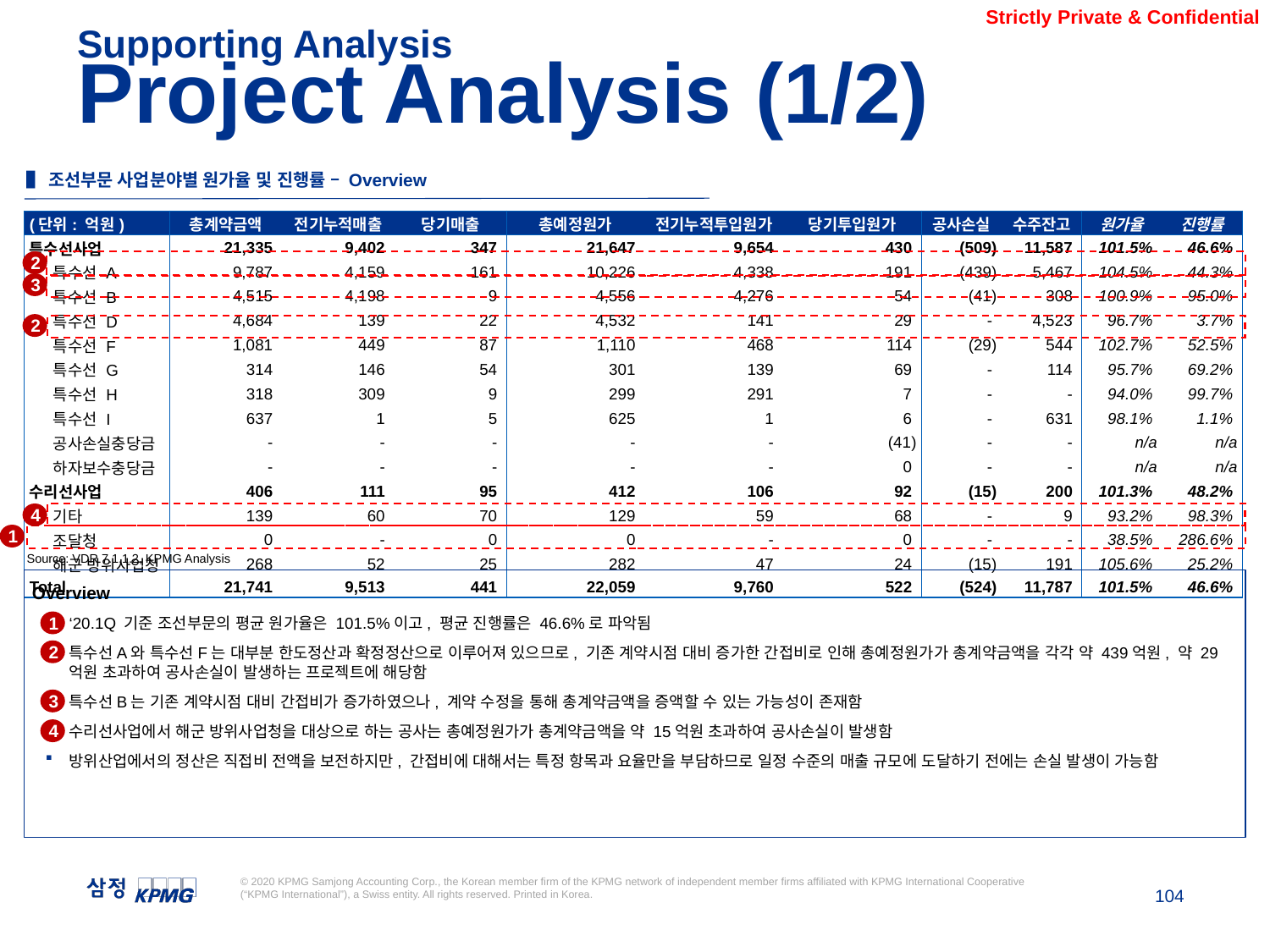

Supporting Analysis
Project Analysis (1/2)
▌조선부문 사업분야별 원가율 및 진행률 – Overview

| (단위: 억원) | 총계약금액 | 전기누적매출 | 당기매출 | 총예정원가 | 전기누적투입원가 | 당기투입원가 | 공사손실 | 수주잔고 | 원가율 | 진행률 |
| --- | --- | --- | --- | --- | --- | --- | --- | --- | --- | --- |
| 특수선사업 | 21,335 | 9,402 | 347 | 21,647 | 9,654 | 430 | (509) | 11,587 | 101.5% | 46.6% |
| 특수선 A | 9,787 | 4,159 | 161 | 10,226 | 4,338 | 191 | (439) | 5,467 | 104.5% | 44.3% |
| 특수선 B | 4,515 | 4,198 | 9 | 4,556 | 4,276 | 54 | (41) | 308 | 100.9% | 95.0% |
| 특수선 D | 4,684 | 139 | 22 | 4,532 | 141 | 29 | - | 4,523 | 96.7% | 3.7% |
| 특수선 F | 1,081 | 449 | 87 | 1,110 | 468 | 114 | (29) | 544 | 102.7% | 52.5% |
| 특수선 G | 314 | 146 | 54 | 301 | 139 | 69 | - | 114 | 95.7% | 69.2% |
| 특수선 H | 318 | 309 | 9 | 299 | 291 | 7 | - | - | 94.0% | 99.7% |
| 특수선 I | 637 | 1 | 5 | 625 | 1 | 6 | - | 631 | 98.1% | 1.1% |
| 공사손실충당금 | - | - | - | - | - | (41) | - | - | n/a | n/a |
| 하자보수충당금 | - | - | - | - | - | 0 | - | - | n/a | n/a |
| 수리선사업 | 406 | 111 | 95 | 412 | 106 | 92 | (15) | 200 | 101.3% | 48.2% |
| 기타 | 139 | 60 | 70 | 129 | 59 | 68 | - | 9 | 93.2% | 98.3% |
| 조달청 | 0 | - | 0 | 0 | - | 0 | - | - | 38.5% | 286.6% |
| 해군 방위사업청 | 268 | 52 | 25 | 282 | 47 | 24 | (15) | 191 | 105.6% | 25.2% |
| Total | 21,741 | 9,513 | 441 | 22,059 | 9,760 | 522 | (524) | 11,787 | 101.5% | 46.6% |
2

3

2

4

1

Source: VDR 7.1.1.2, KPMG Analysis
Overview
‘20.1Q 기준 조선부문의 평균 원가율은 101.5%이고, 평균 진행률은 46.6%로 파악됨
특수선A와 특수선F는 대부분 한도정산과 확정정산으로 이루어져 있으므로, 기존 계약시점 대비 증가한 간접비로 인해 총예정원가가 총계약금액을 각각 약 439억원, 약 29억원 초과하여 공사손실이 발생하는 프로젝트에 해당함
특수선B는 기존 계약시점 대비 간접비가 증가하였으나, 계약 수정을 통해 총계약금액을 증액할 수 있는 가능성이 존재함
수리선사업에서 해군 방위사업청을 대상으로 하는 공사는 총예정원가가 총계약금액을 약 15억원 초과하여 공사손실이 발생함
방위산업에서의 정산은 직접비 전액을 보전하지만, 간접비에 대해서는 특정 항목과 요율만을 부담하므로 일정 수준의 매출 규모에 도달하기 전에는 손실 발생이 가능함
1
2
3
4